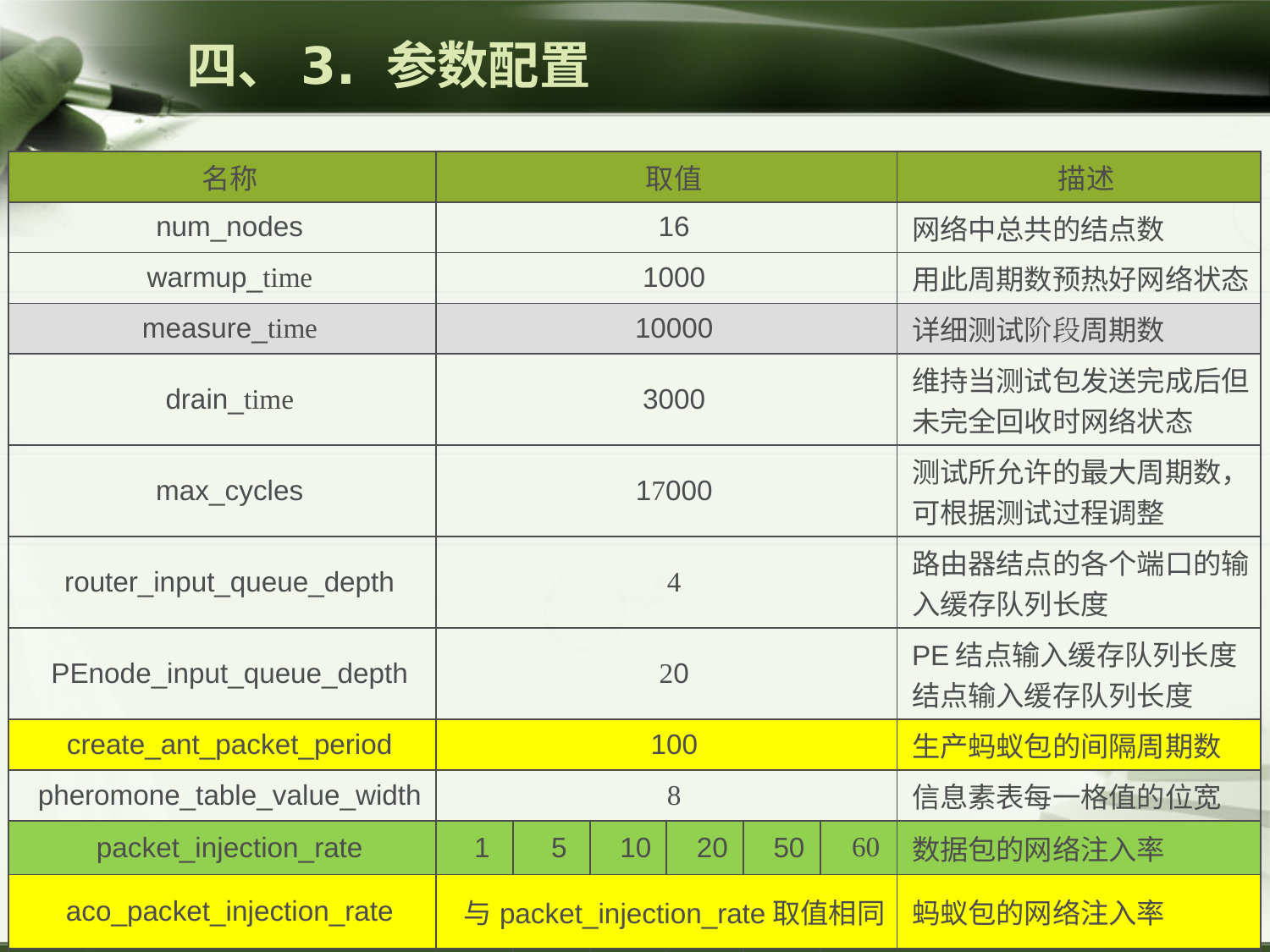

# 四、3. 参数配置

| 名称 | 取值 |  |  |  |  |  | 描述 |
| --- | --- | --- | --- | --- | --- | --- | --- |
| num\_nodes | 16 |  |  |  |  |  | 网络中总共的结点数 |
| warmup\_time | 1000 |  |  |  |  |  | 用此周期数预热好网络状态 |
| measure\_time | 10000 |  |  |  |  |  | 详细测试阶段周期数 |
| drain\_time | 3000 |  |  |  |  |  | 维持当测试包发送完成后但未完全回收时网络状态 |
| max\_cycles | 17000 |  |  |  |  |  | 测试所允许的最大周期数，可根据测试过程调整 |
| router\_input\_queue\_depth | 4 |  |  |  |  |  | 路由器结点的各个端口的输入缓存队列长度 |
| PEnode\_input\_queue\_depth | 20 |  |  |  |  |  | PE结点输入缓存队列长度结点输入缓存队列长度 |
| create\_ant\_packet\_period | 100 |  |  |  |  |  | 生产蚂蚁包的间隔周期数 |
| pheromone\_table\_value\_width | 8 |  |  |  |  |  | 信息素表每一格值的位宽 |
| packet\_injection\_rate | 1 | 5 | 10 | 20 | 50 | 60 | 数据包的网络注入率 |
| aco\_packet\_injection\_rate | 与packet\_injection\_rate取值相同 |  |  |  |  |  | 蚂蚁包的网络注入率 |
| hotspot\_packet\_injection\_rate | 10 | 20 | 30 | 50 | 100 | 100 | 热点数据包的网络注入率 |
Company Logo